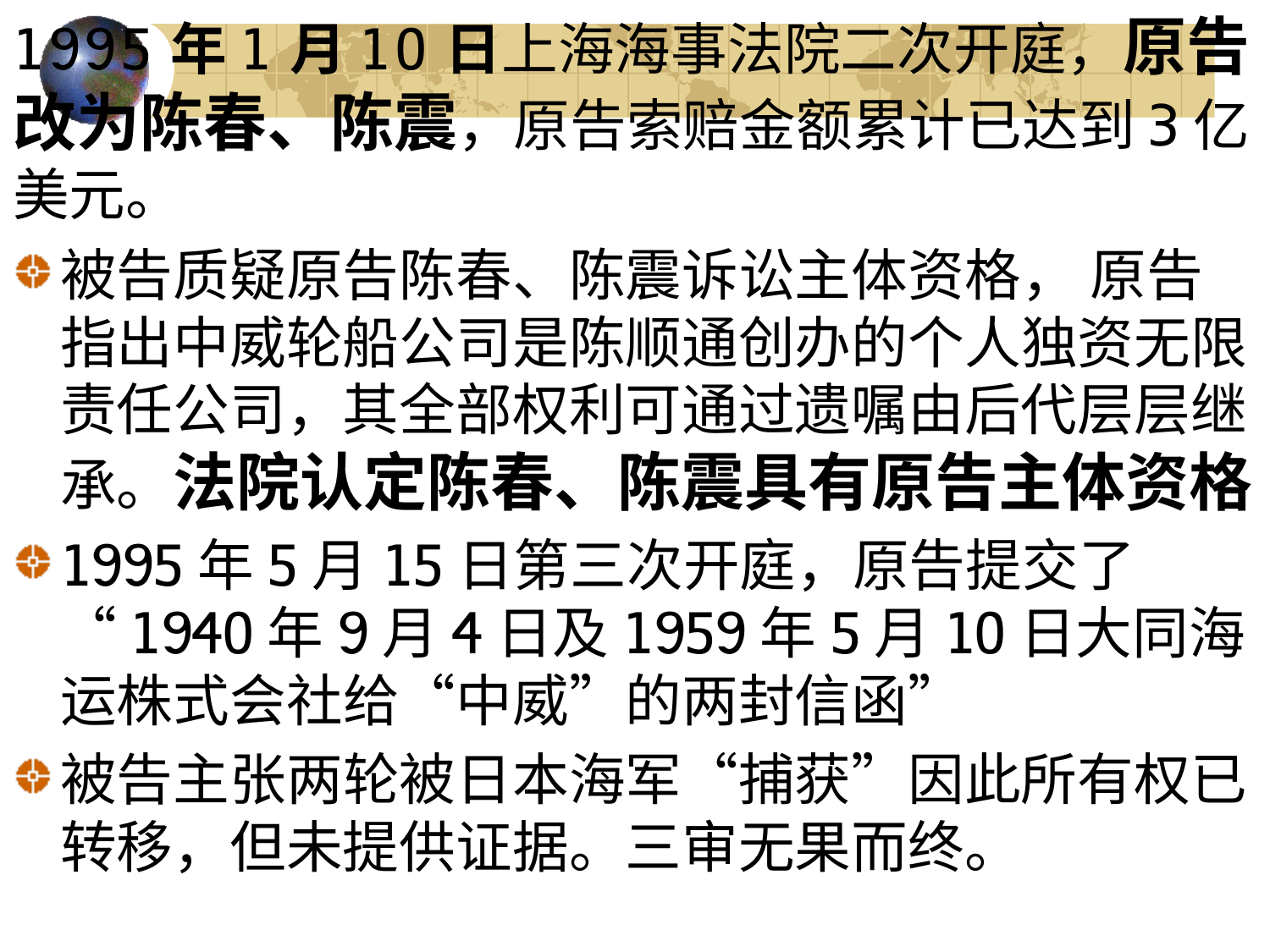

1995年1月10日上海海事法院二次开庭，原告改为陈春、陈震，原告索赔金额累计已达到3亿美元。
被告质疑原告陈春、陈震诉讼主体资格， 原告指出中威轮船公司是陈顺通创办的个人独资无限责任公司，其全部权利可通过遗嘱由后代层层继承。法院认定陈春、陈震具有原告主体资格
1995年5月15日第三次开庭，原告提交了 “1940年9月4日及1959年5月10日大同海运株式会社给“中威”的两封信函”
被告主张两轮被日本海军“捕获”因此所有权已转移，但未提供证据。三审无果而终。